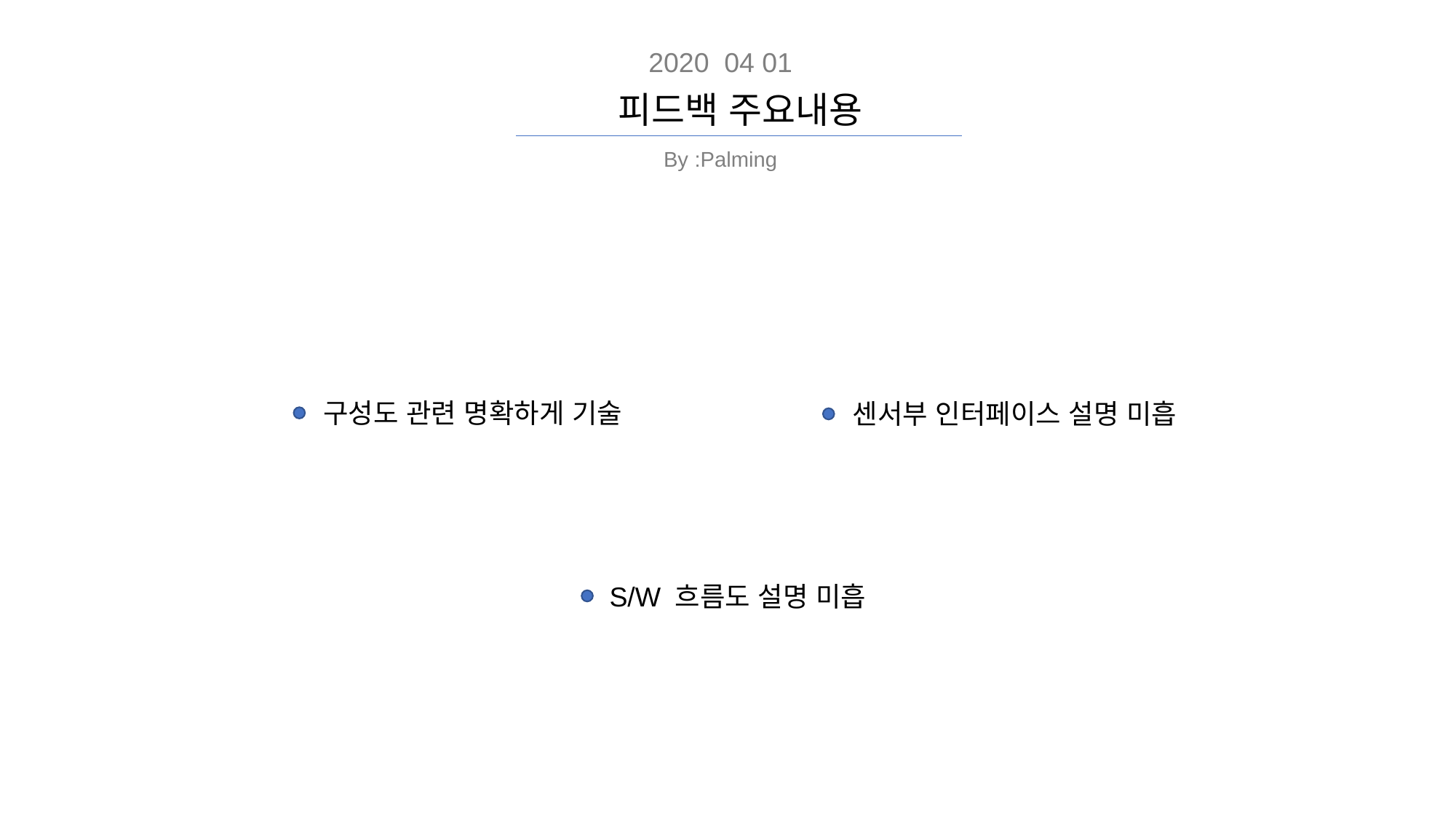

2020  04 01
피드백 주요내용

By :Palming
구성도 관련 명확하게 기술

센서부 인터페이스 설명 미흡

S/W 흐름도 설명 미흡